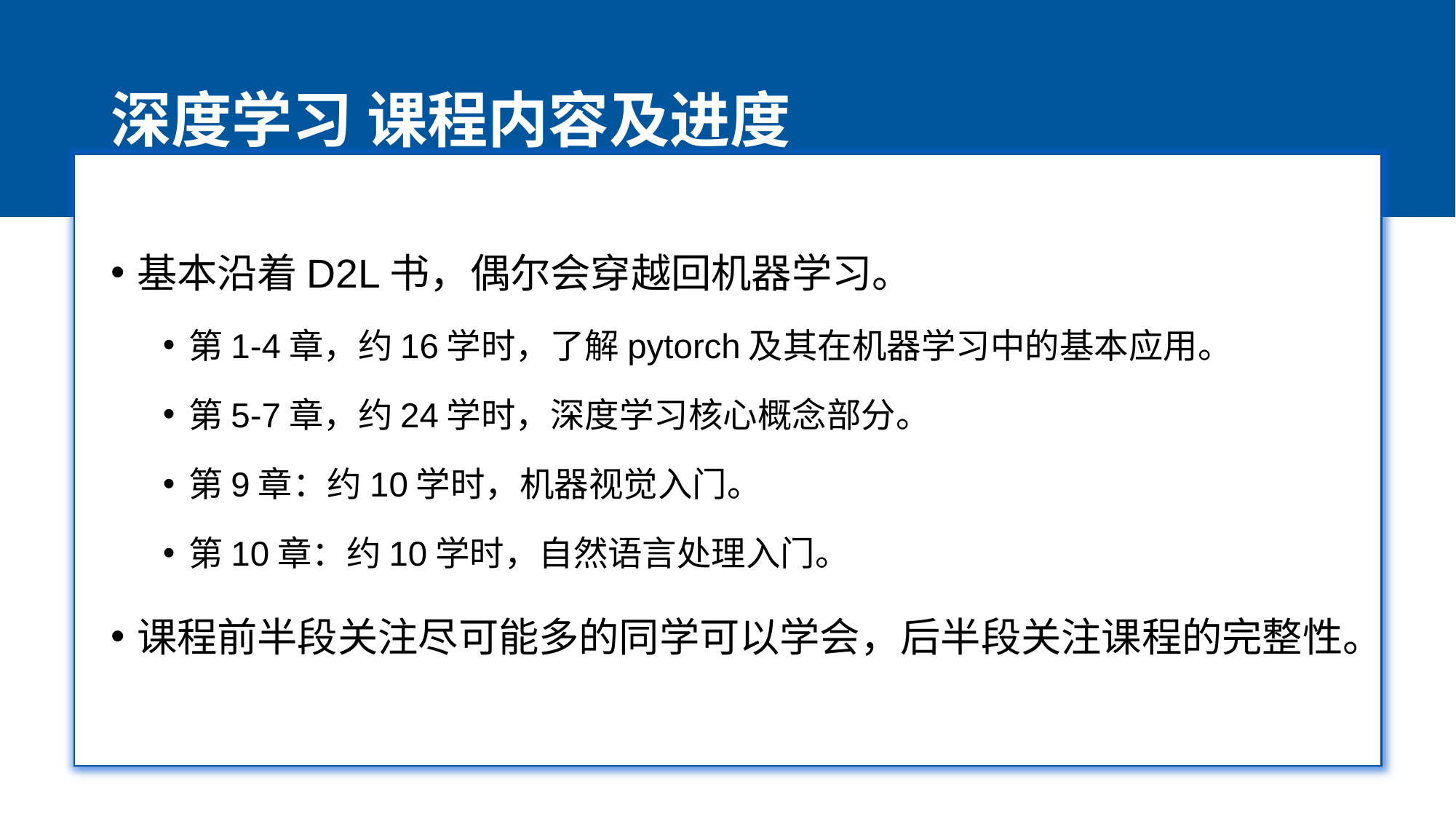

# 深度学习 课程内容及进度
基本沿着D2L书，偶尔会穿越回机器学习。
第1-4章，约16学时，了解pytorch及其在机器学习中的基本应用。
第5-7章，约24学时，深度学习核心概念部分。
第9章：约10学时，机器视觉入门。
第10章：约10学时，自然语言处理入门。
课程前半段关注尽可能多的同学可以学会，后半段关注课程的完整性。